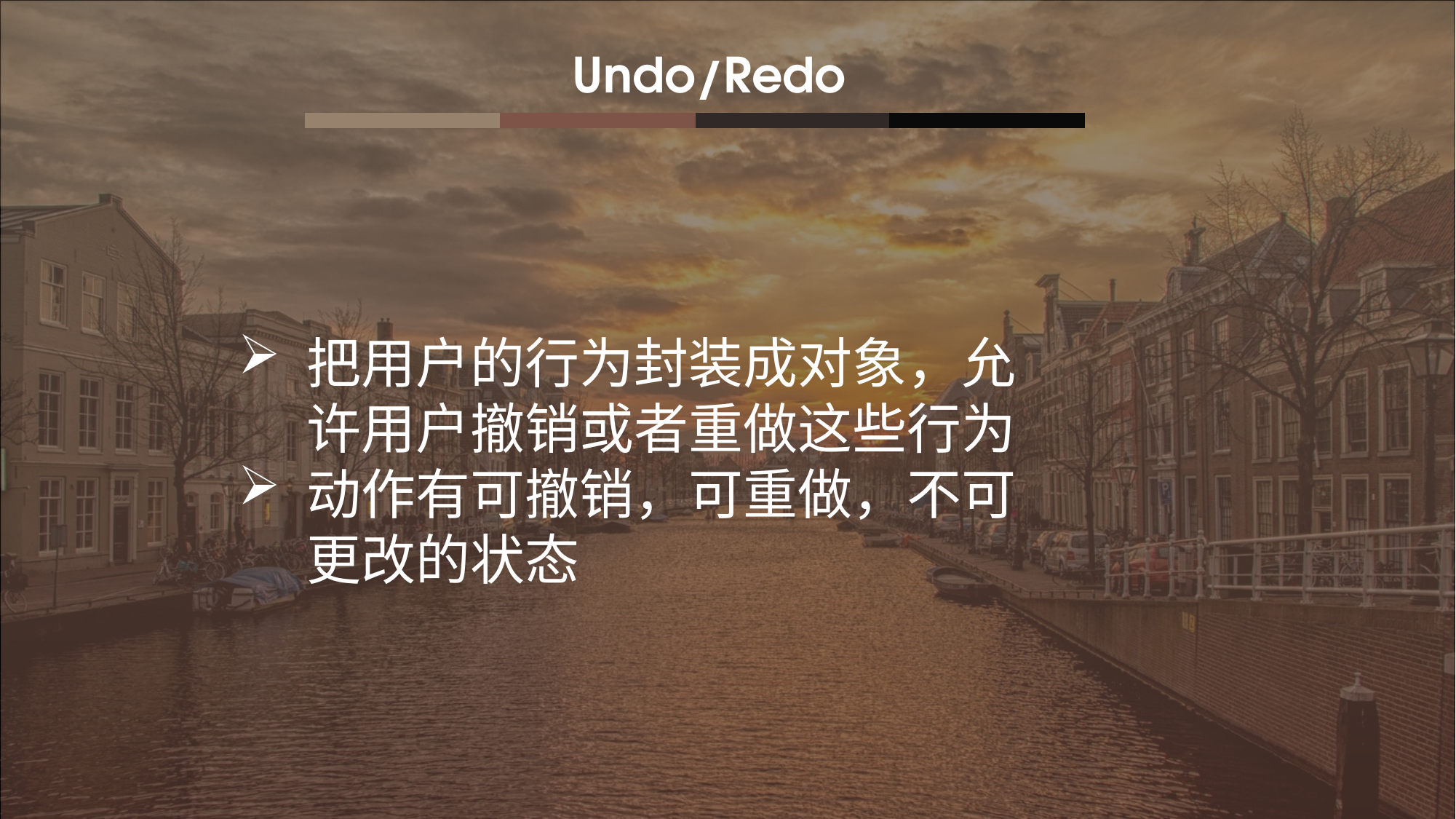

Undo/Redo
把用户的行为封装成对象，允许用户撤销或者重做这些行为
动作有可撤销，可重做，不可更改的状态